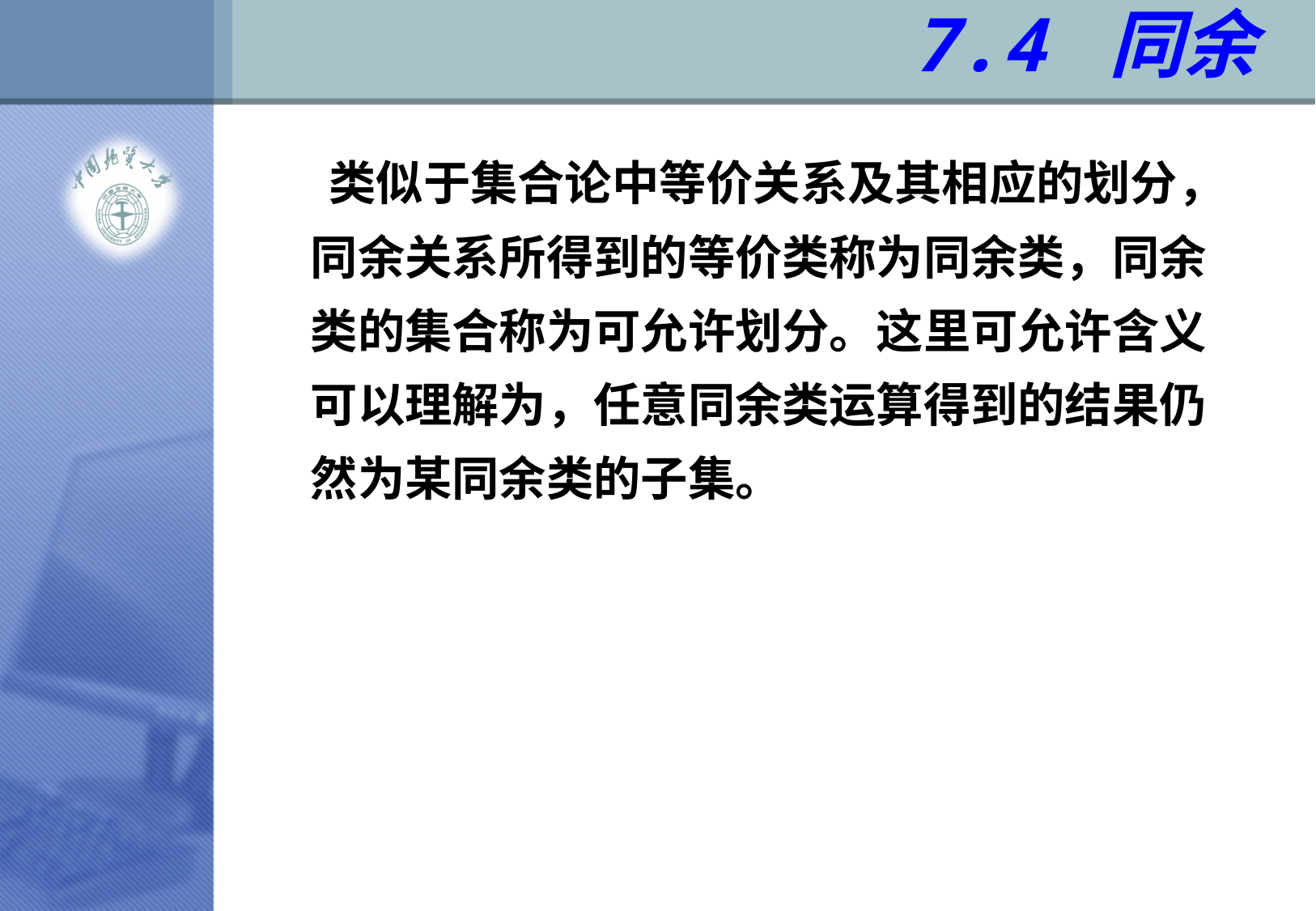

# 7.4 同余
       类似于集合论中等价关系及其相应的划分，同余关系所得到的等价类称为同余类，同余类的集合称为可允许划分。这里可允许含义可以理解为，任意同余类运算得到的结果仍然为某同余类的子集。